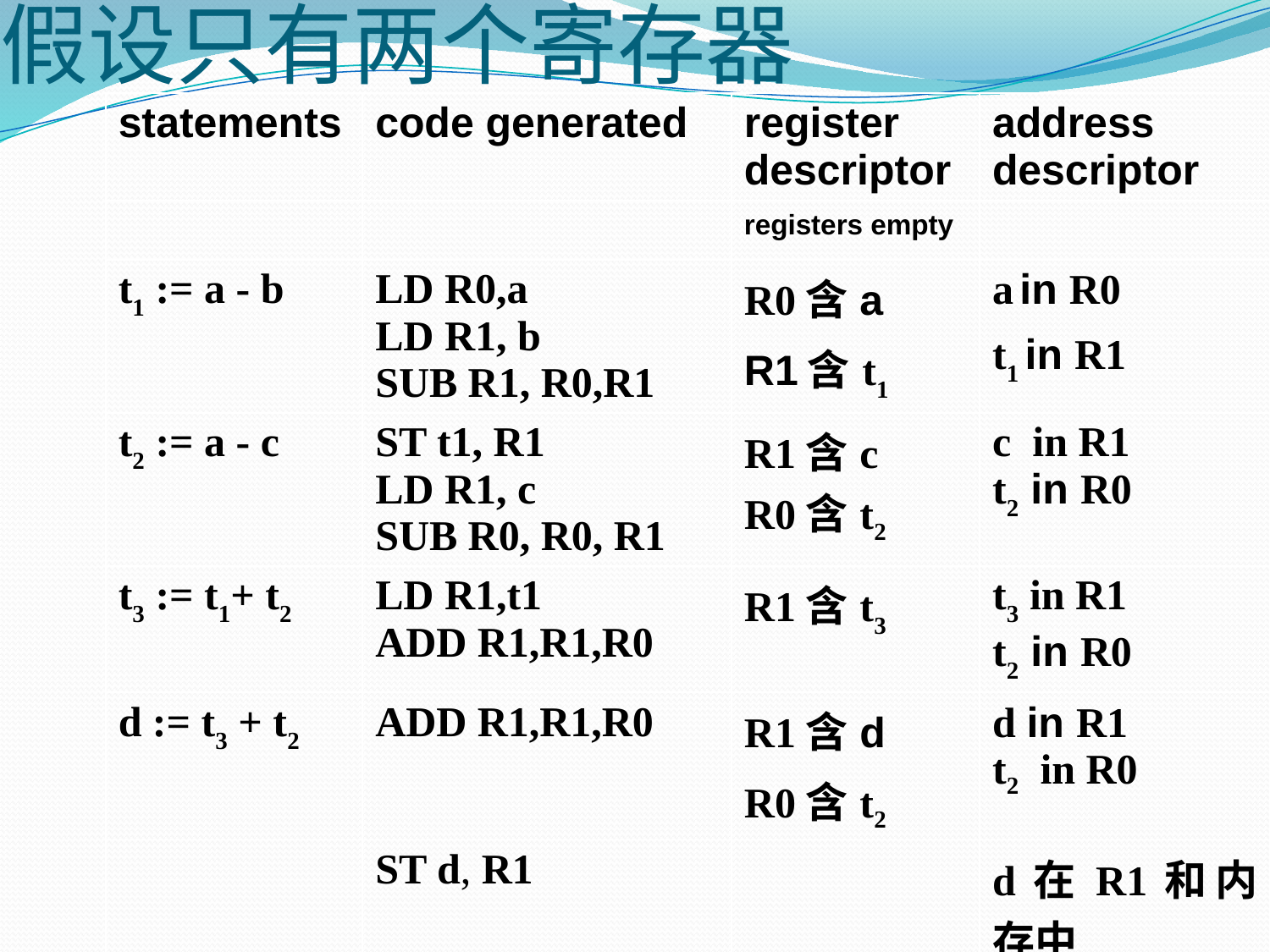

假设只有两个寄存器
| statements | code generated | register descriptor | address descriptor |
| --- | --- | --- | --- |
|  |  | registers empty |  |
| t1 := a - b | LD R0,a LD R1, b SUB R1, R0,R1 | R0含a R1含t1 | a in R0 t1 in R1 |
| t2 := a - c | ST t1, R1 LD R1, c SUB R0, R0, R1 | R1含c R0含t2 | c in R1 t2 in R0 |
| t3 := t1+ t2 | LD R1,t1 ADD R1,R1,R0 | R1含t3 | t3 in R1 t2 in R0 |
| d := t3 + t2 | ADD R1,R1,R0 | R1含d R0含t2 | d in R1 t2 in R0 |
|  | ST d, R1 |  | d在R1和内存中 |